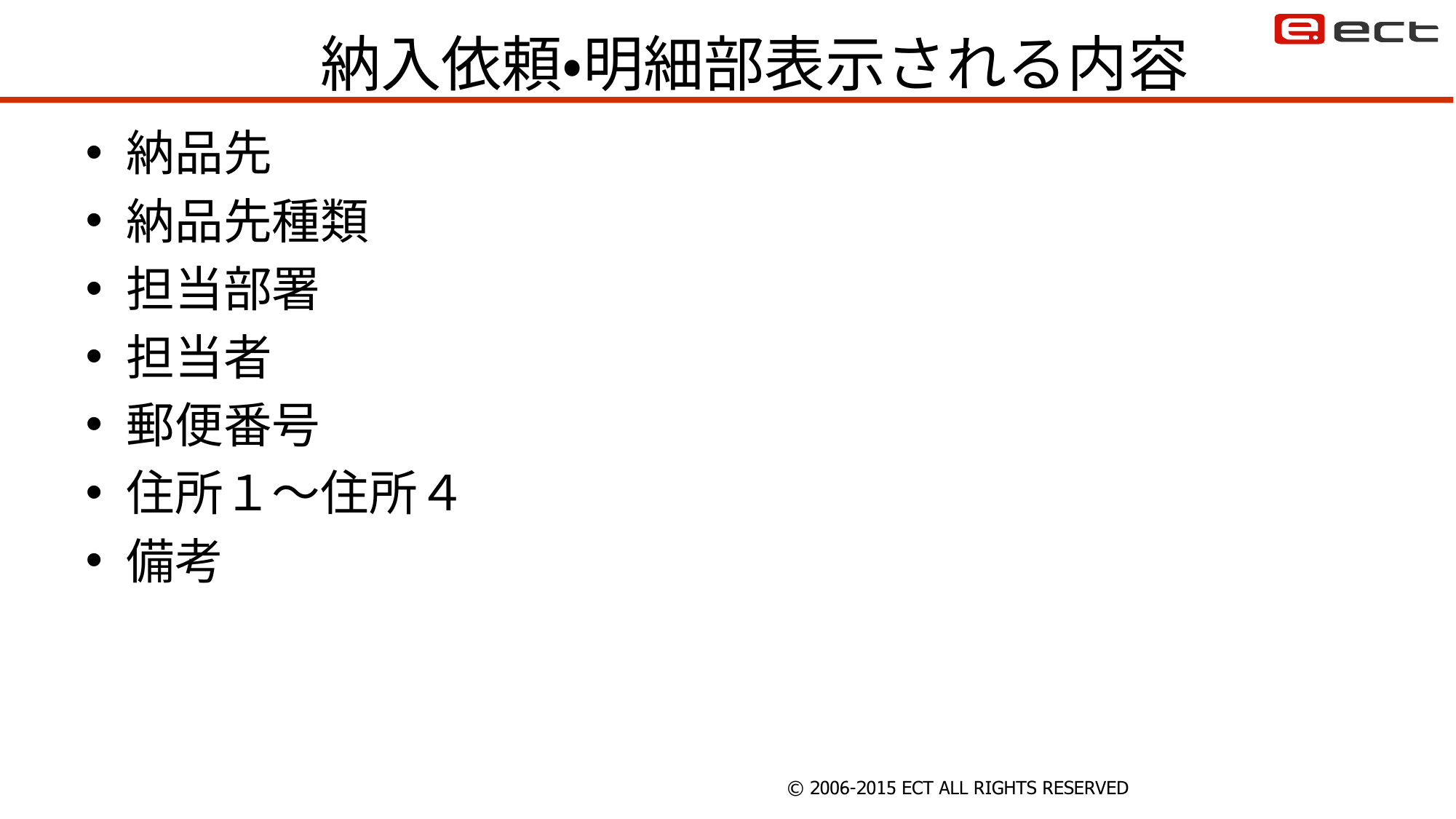

# 納入依頼・明細部表示される内容
納品先
納品先種類
担当部署
担当者
郵便番号
住所１～住所４
備考